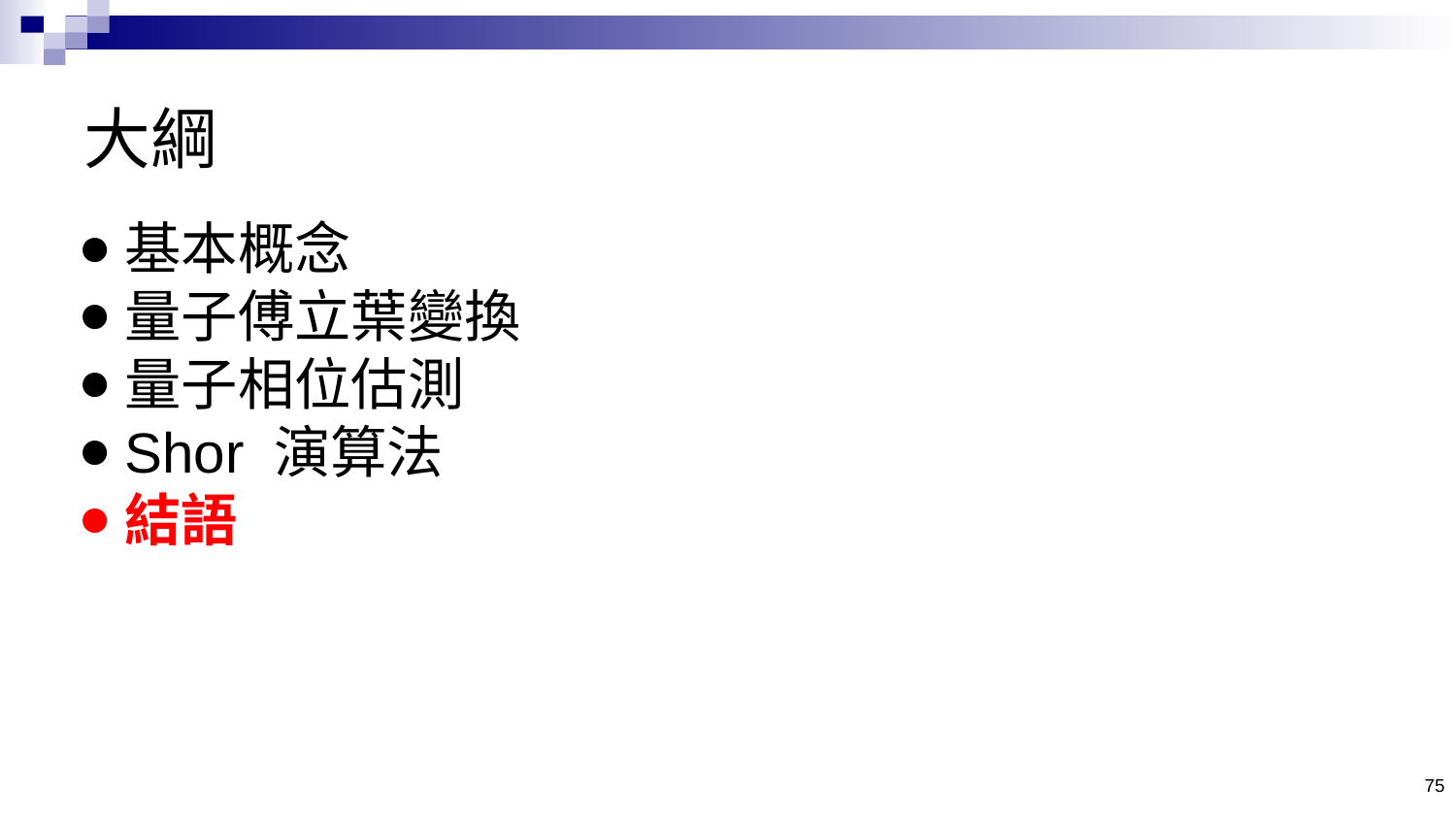

# 大綱
基本概念
量子傅立葉變換
量子相位估測
Shor 演算法
結語

75